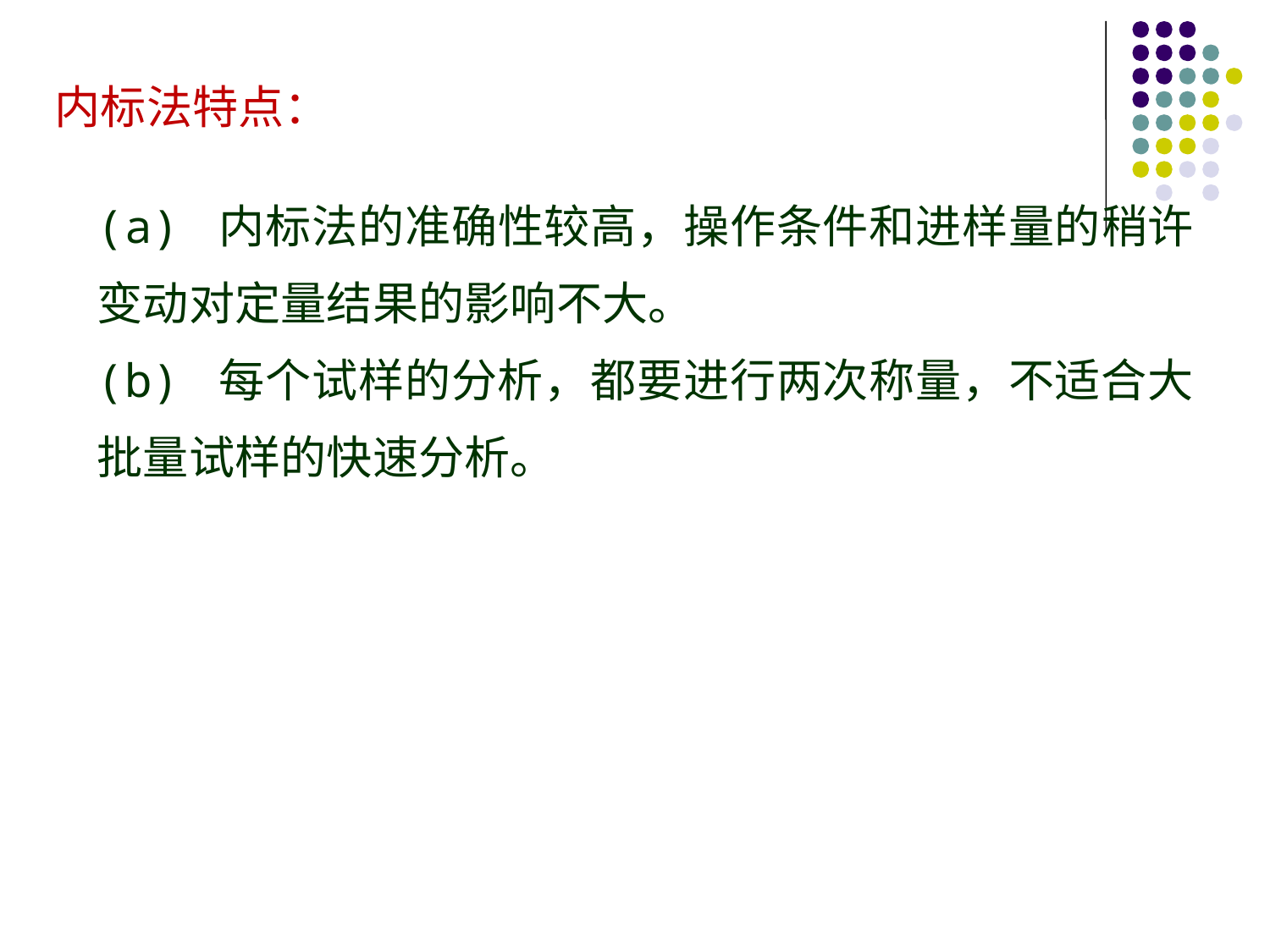

内标法特点：
(a) 内标法的准确性较高，操作条件和进样量的稍许变动对定量结果的影响不大。
(b) 每个试样的分析，都要进行两次称量，不适合大批量试样的快速分析。